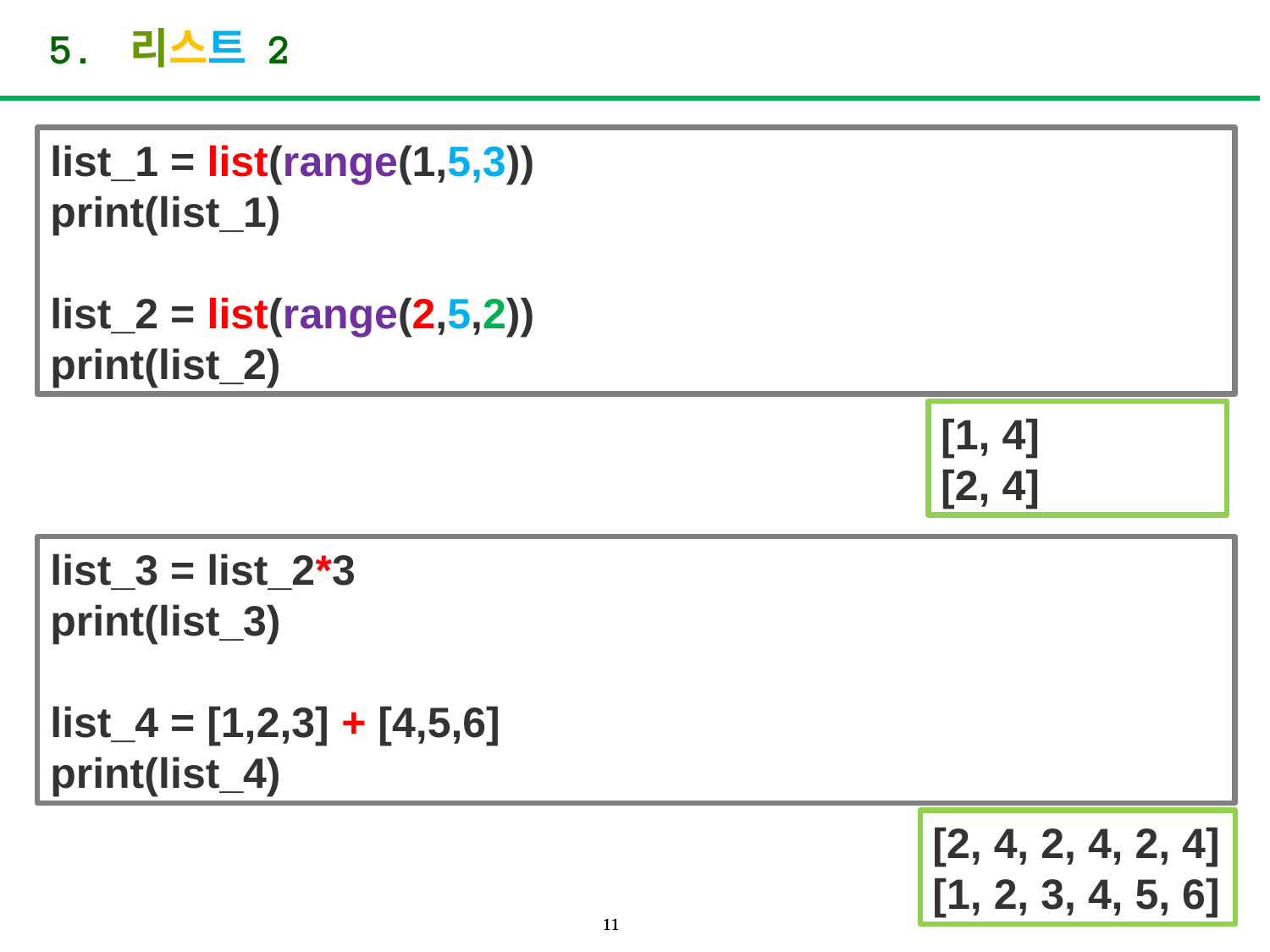

# 5. 리스트 2
list_1 = list(range(1,5,3))
print(list_1)
list_2 = list(range(2,5,2))
print(list_2)
[1, 4]
[2, 4]
list_3 = list_2*3
print(list_3)
list_4 = [1,2,3] + [4,5,6]
print(list_4)
[2, 4, 2, 4, 2, 4]
[1, 2, 3, 4, 5, 6]
11